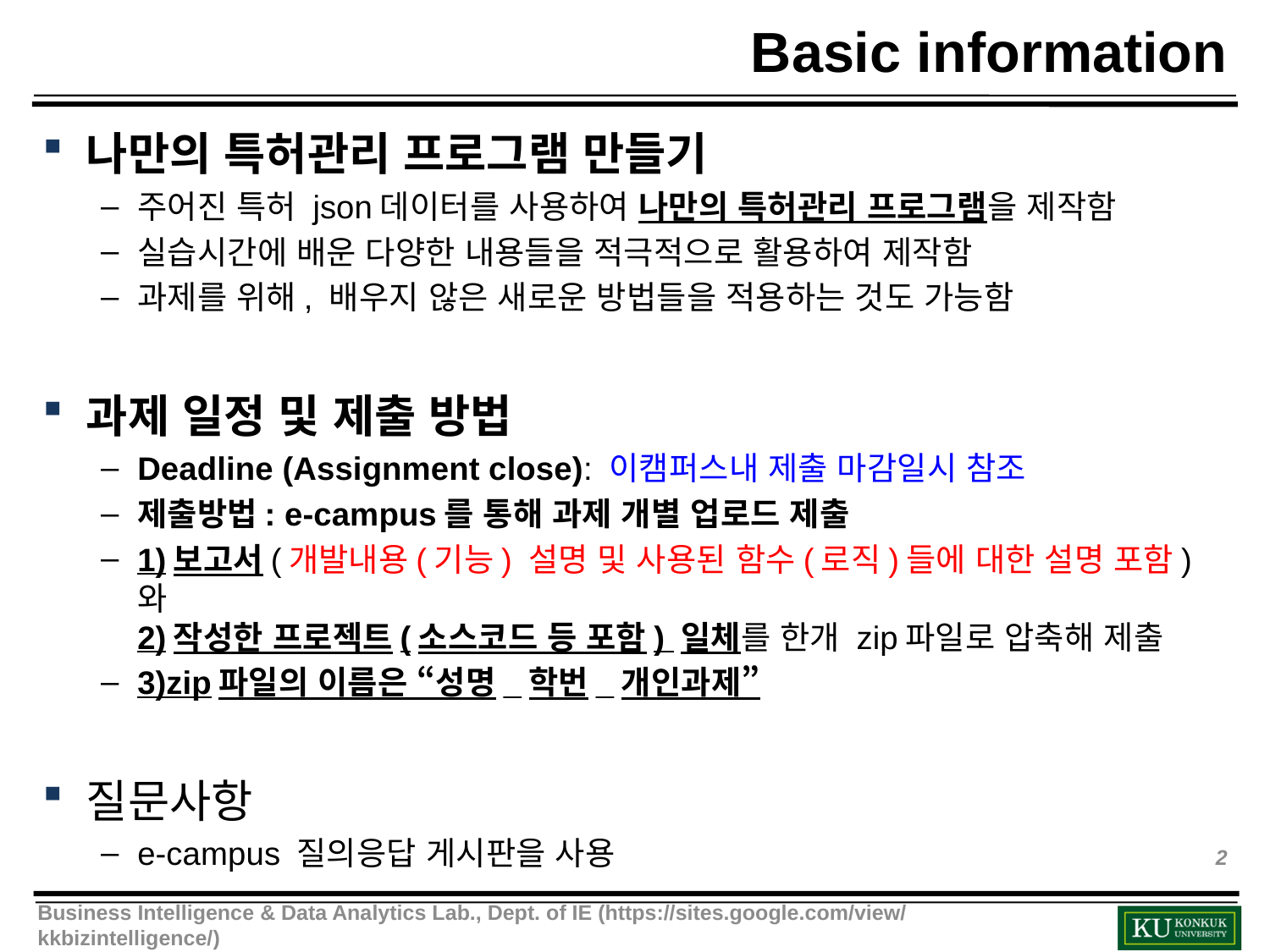

# Basic information
나만의 특허관리 프로그램 만들기
주어진 특허 json데이터를 사용하여 나만의 특허관리 프로그램을 제작함
실습시간에 배운 다양한 내용들을 적극적으로 활용하여 제작함
과제를 위해, 배우지 않은 새로운 방법들을 적용하는 것도 가능함

과제 일정 및 제출 방법
Deadline (Assignment close): 이캠퍼스내 제출 마감일시 참조
제출방법: e-campus를 통해 과제 개별 업로드 제출
1)보고서(개발내용(기능) 설명 및 사용된 함수(로직)들에 대한 설명 포함)와
2)작성한 프로젝트(소스코드 등 포함) 일체를 한개 zip파일로 압축해 제출
3)zip파일의 이름은 “성명_학번_개인과제”

질문사항
e-campus 질의응답 게시판을 사용

2
Business Intelligence & Data Analytics Lab., Dept. of IE (https://sites.google.com/view/kkbizintelligence/)